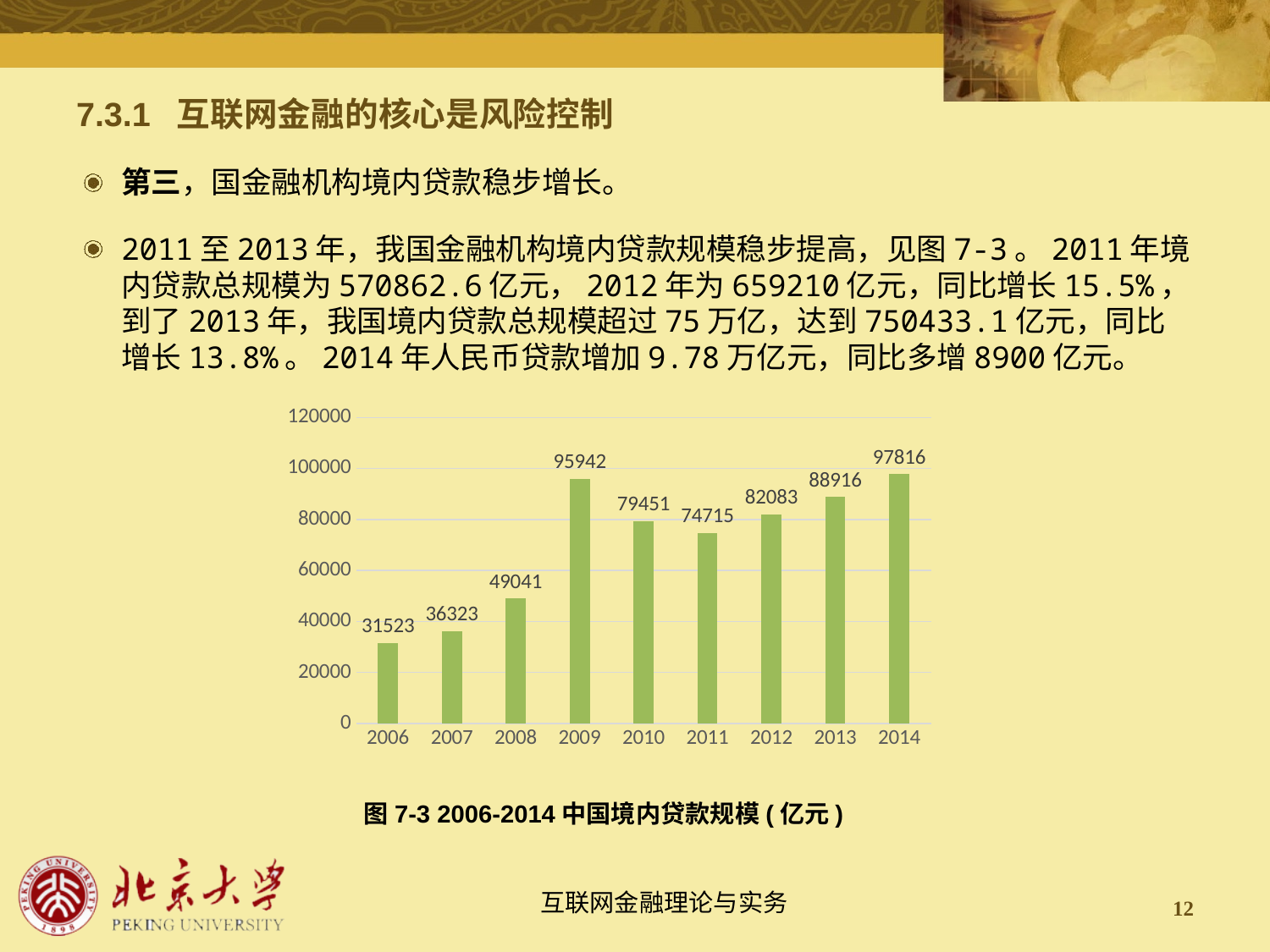

7.3.1  互联网金融的核心是风险控制
第三，国金融机构境内贷款稳步增长。
2011至2013年，我国金融机构境内贷款规模稳步提高，见图7-3。2011年境内贷款总规模为570862.6亿元，2012年为659210亿元，同比增长15.5%，到了2013年，我国境内贷款总规模超过75万亿，达到750433.1亿元，同比增长13.8%。2014年人民币贷款增加9.78万亿元，同比多增8900亿元。

### Chart

| Category | 人民币贷款社会融资规模 |
|---|---|
| 2006 | 31523.0 |
| 2007 | 36323.0 |
| 2008 | 49041.0 |
| 2009 | 95942.0 |
| 2010 | 79451.0 |
| 2011 | 74715.0 |
| 2012 | 82083.0 |
| 2013 | 88916.0 |
| 2014 | 97816.0 |
图7-3 2006-2014中国境内贷款规模(亿元)
12